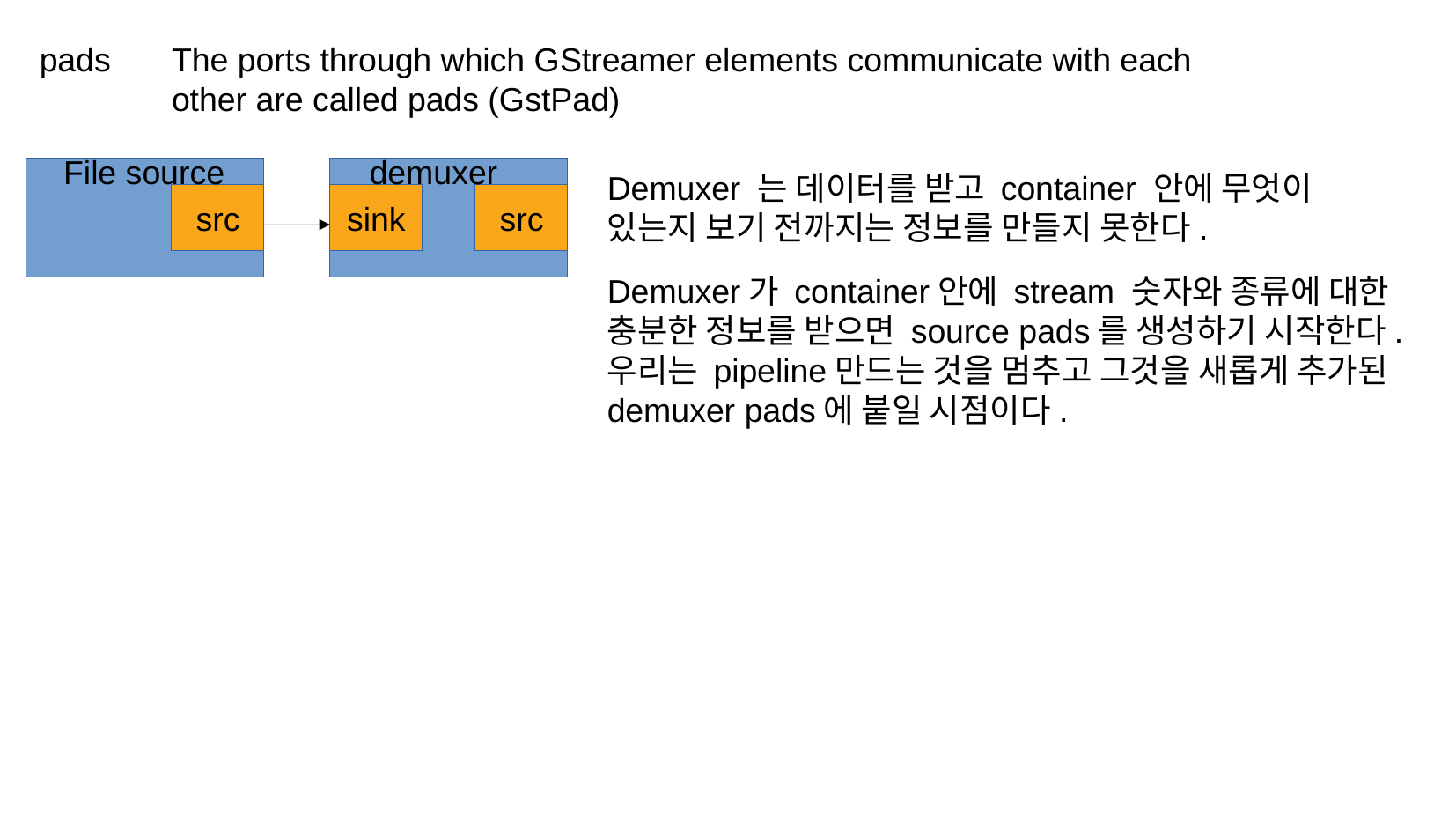

pads
The ports through which GStreamer elements communicate with each other are called pads (GstPad)
File source
demuxer

Demuxer 는 데이터를 받고 container 안에 무엇이 있는지 보기 전까지는 정보를 만들지 못한다.
src
sink
src

Demuxer가 container안에 stream 숫자와 종류에 대한 충분한 정보를 받으면 source pads를 생성하기 시작한다.
우리는 pipeline만드는 것을 멈추고 그것을 새롭게 추가된 demuxer pads에 붙일 시점이다.